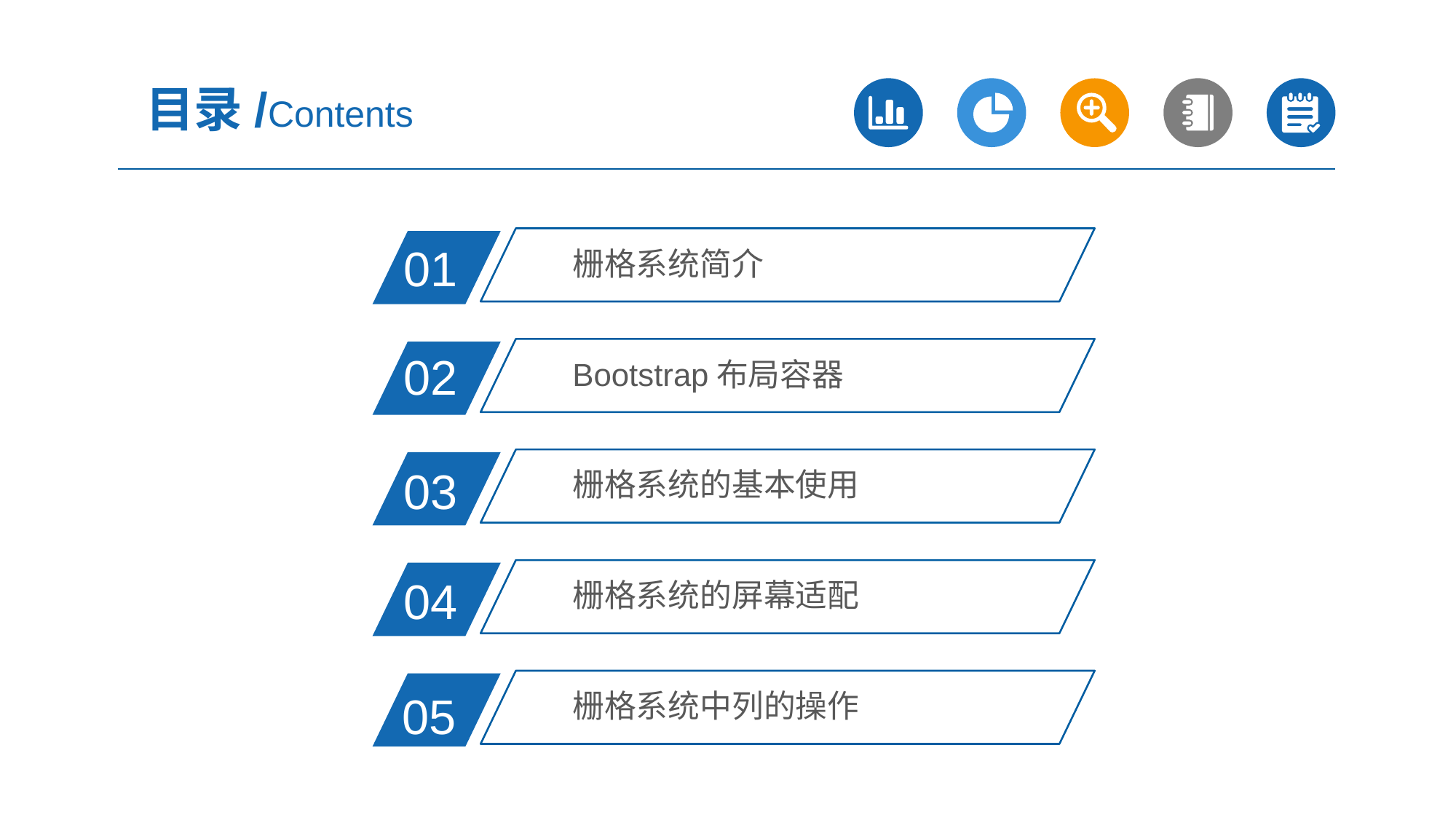

目录/Contents

栅格系统简介

01

Bootstrap布局容器
02

栅格系统的基本使用

03

栅格系统的屏幕适配

04

栅格系统中列的操作

05